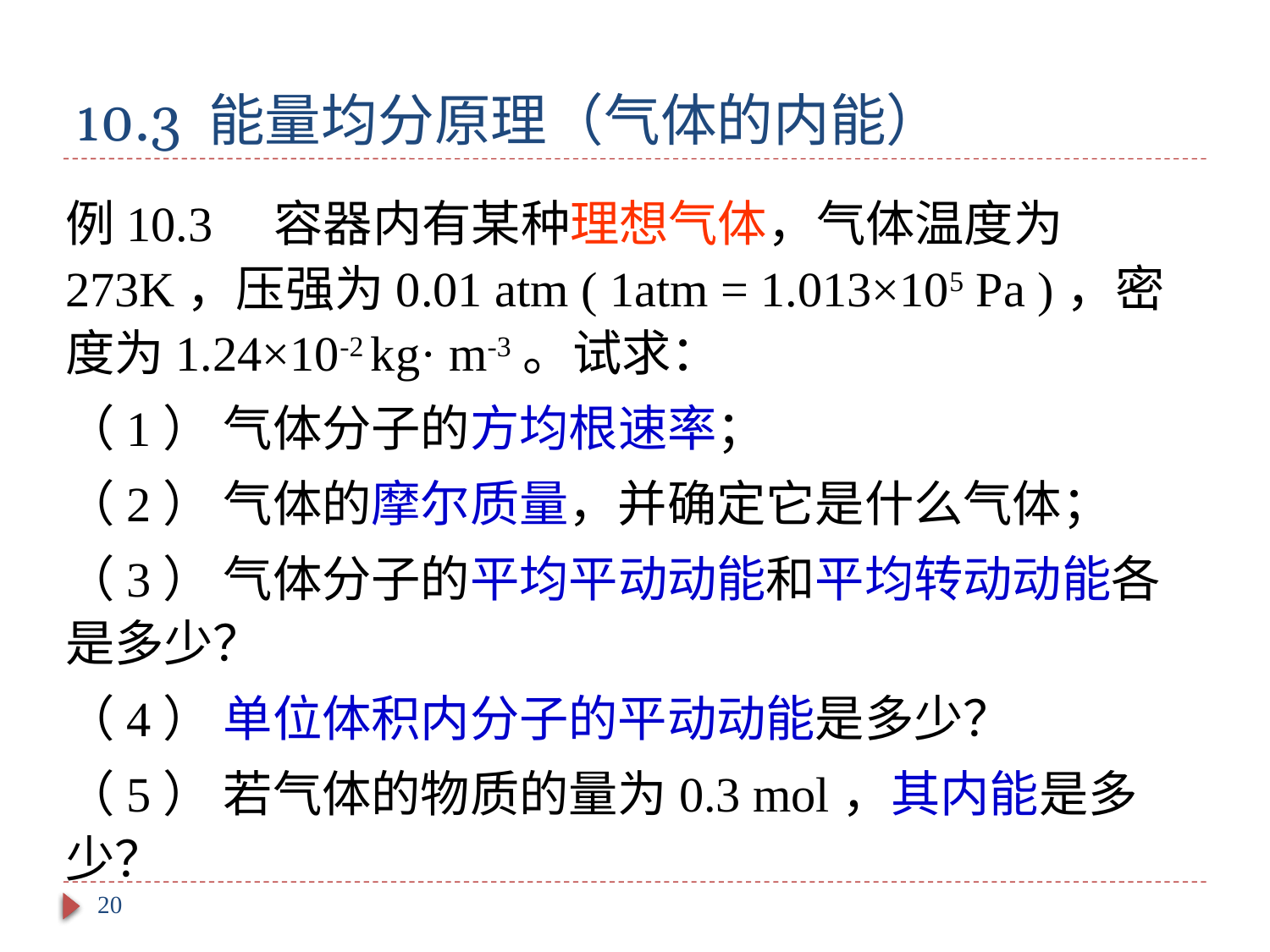

# 10.3 能量均分原理（气体的内能）
例10.3    容器内有某种理想气体，气体温度为273K，压强为0.01 atm ( 1atm = 1.013×105 Pa )，密度为1.24×10-2 kg· m-3。试求：
（1） 气体分子的方均根速率；
（2） 气体的摩尔质量，并确定它是什么气体；
（3） 气体分子的平均平动动能和平均转动动能各是多少？
（4） 单位体积内分子的平动动能是多少？
（5） 若气体的物质的量为0.3 mol，其内能是多少？
20